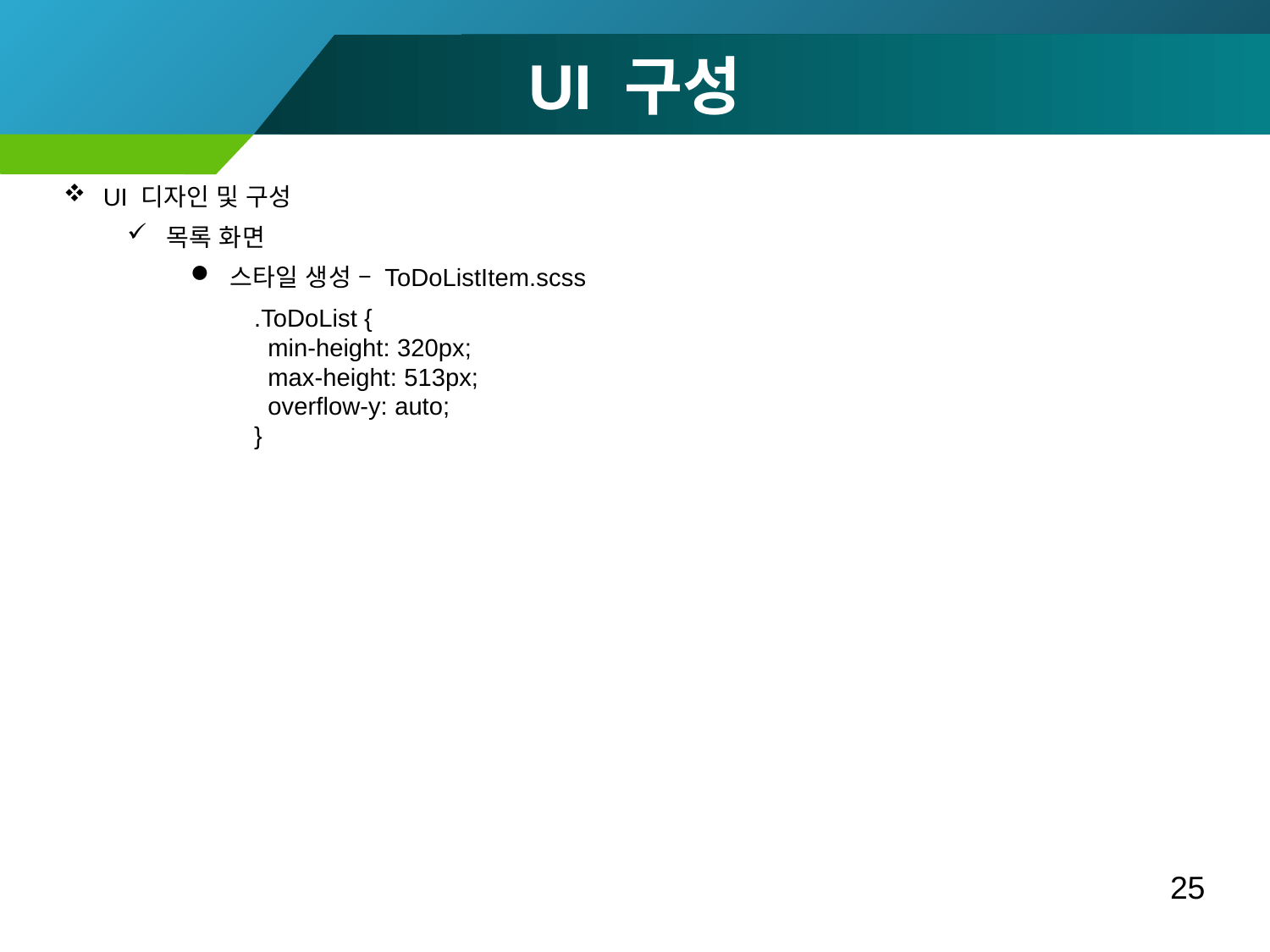

UI 구성
UI 디자인 및 구성
목록 화면
스타일 생성 – ToDoListItem.scss
.ToDoList {
  min-height: 320px;
  max-height: 513px;
  overflow-y: auto;
}

25